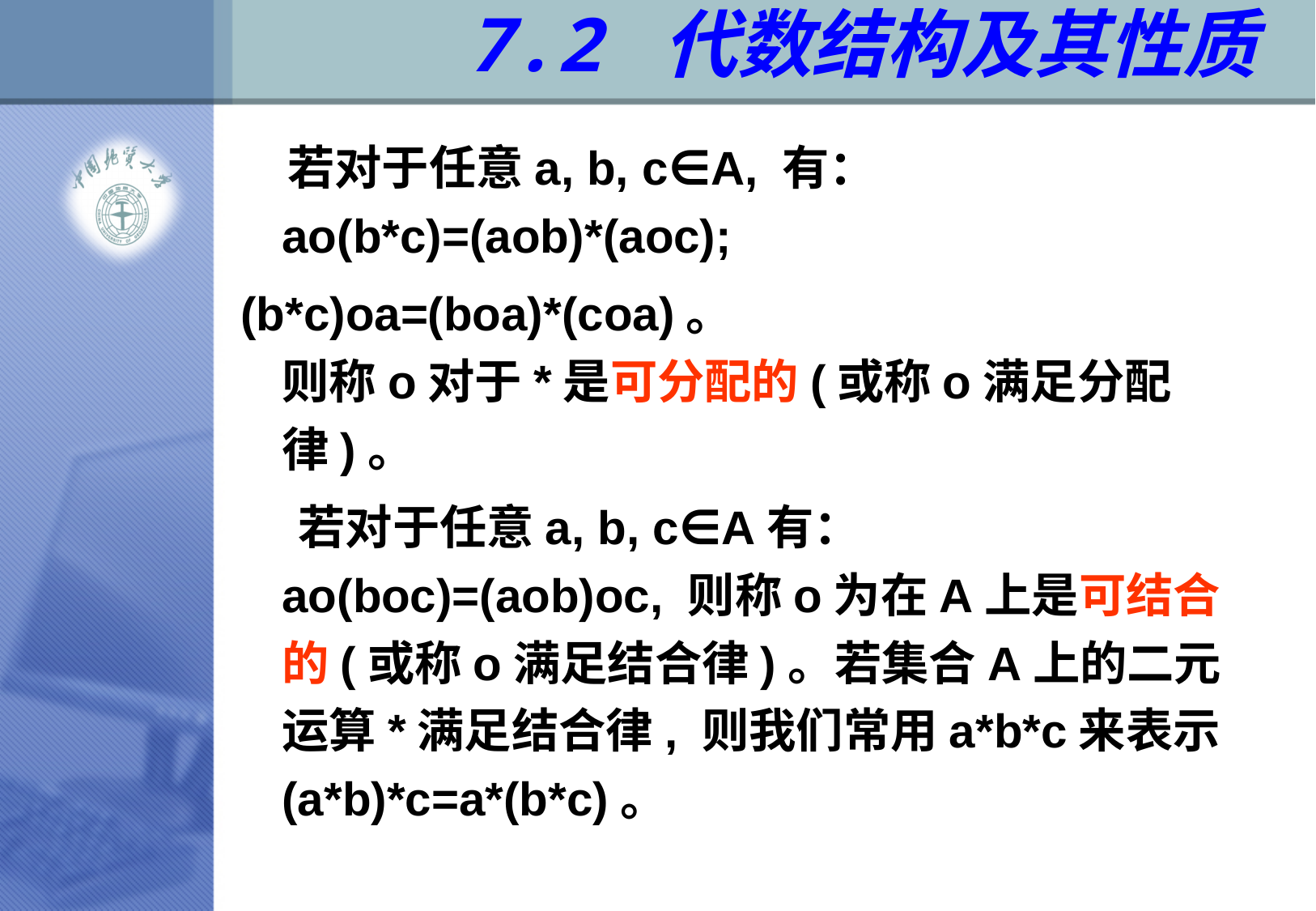

# 7.2 代数结构及其性质
       若对于任意a, b, c∈A, 有：aο(b*c)=(aοb)*(aοc);
   (b*c)οa=(bοa)*(cοa)。
则称ο对于*是可分配的(或称ο满足分配律)。
        若对于任意a, b, c∈A有：aο(bοc)=(aοb)οc, 则称ο为在A上是可结合的(或称ο满足结合律)。若集合A上的二元运算*满足结合律, 则我们常用a*b*c来表示(a*b)*c=a*(b*c)。